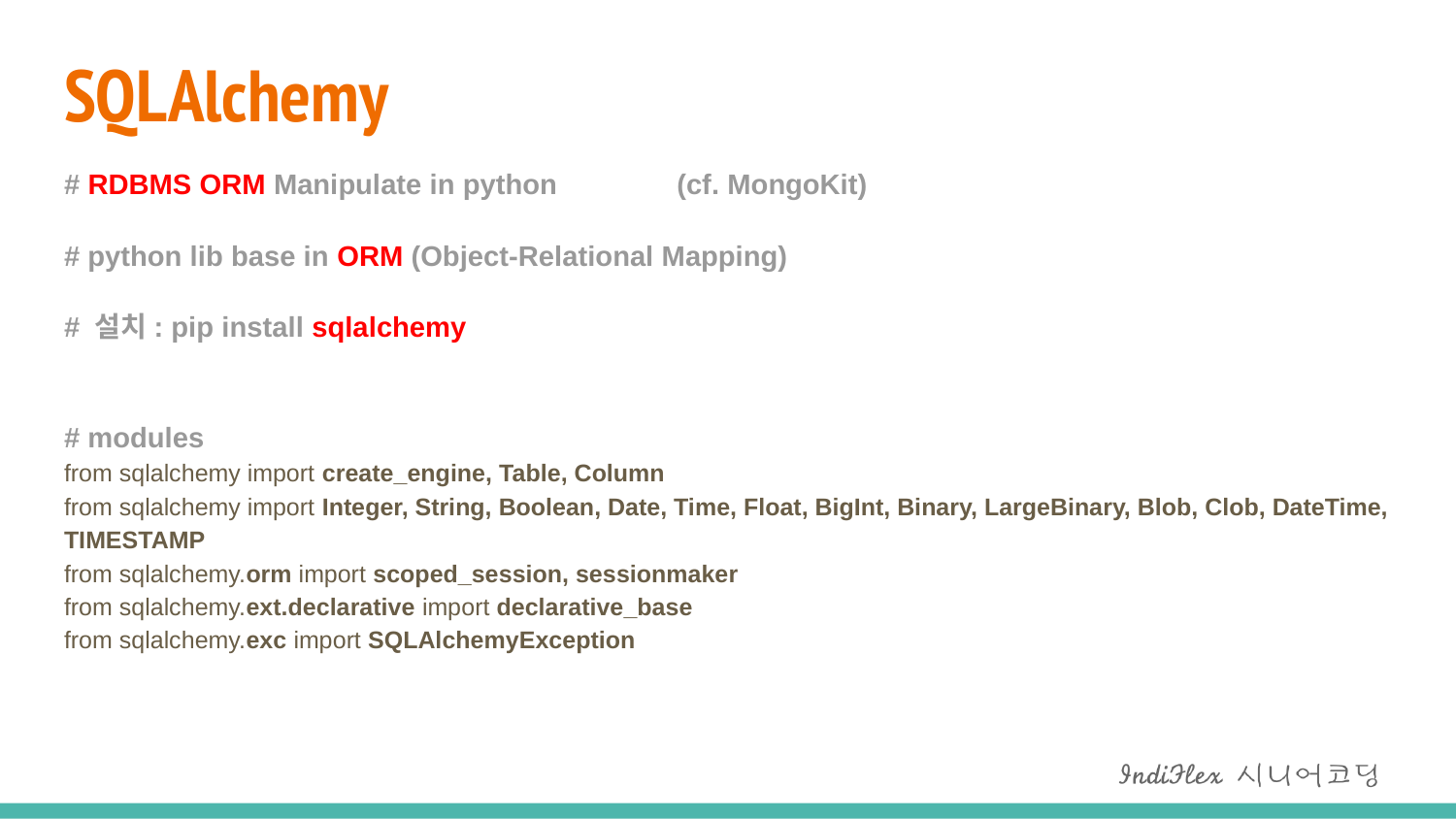

# SQLAlchemy
# RDBMS ORM Manipulate in python               (cf. MongoKit)
# python lib base in ORM (Object-Relational Mapping)
# 설치: pip install sqlalchemy
# modules
from sqlalchemy import create_engine, Table, Column
from sqlalchemy import Integer, String, Boolean, Date, Time, Float, BigInt, Binary, LargeBinary, Blob, Clob, DateTime, TIMESTAMP
from sqlalchemy.orm import scoped_session, sessionmaker
from sqlalchemy.ext.declarative import declarative_base
from sqlalchemy.exc import SQLAlchemyException